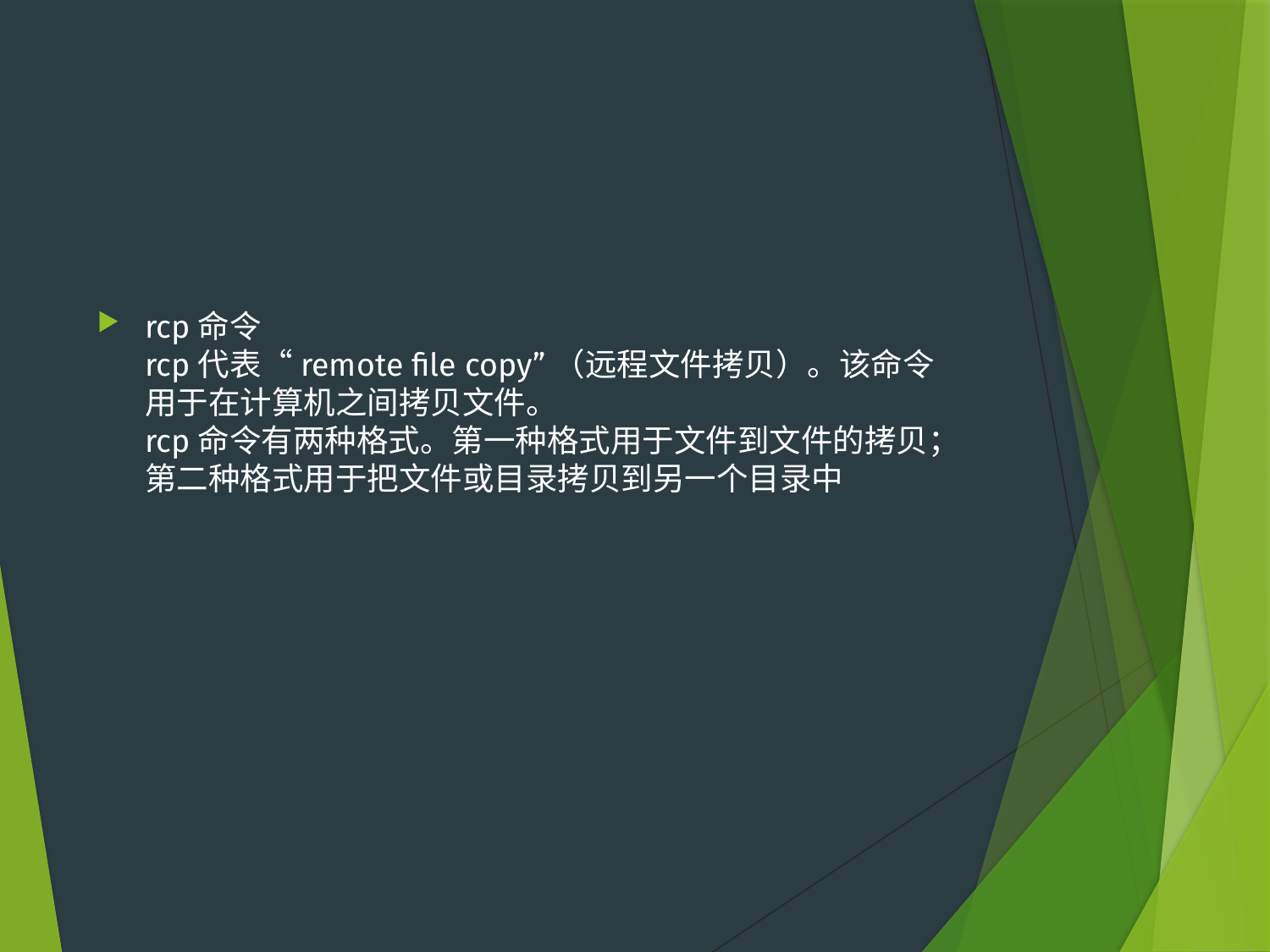

#
rcp命令
rcp代表“remote file copy”（远程文件拷贝）。该命令用于在计算机之间拷贝文件。
rcp命令有两种格式。第一种格式用于文件到文件的拷贝；第二种格式用于把文件或目录拷贝到另一个目录中